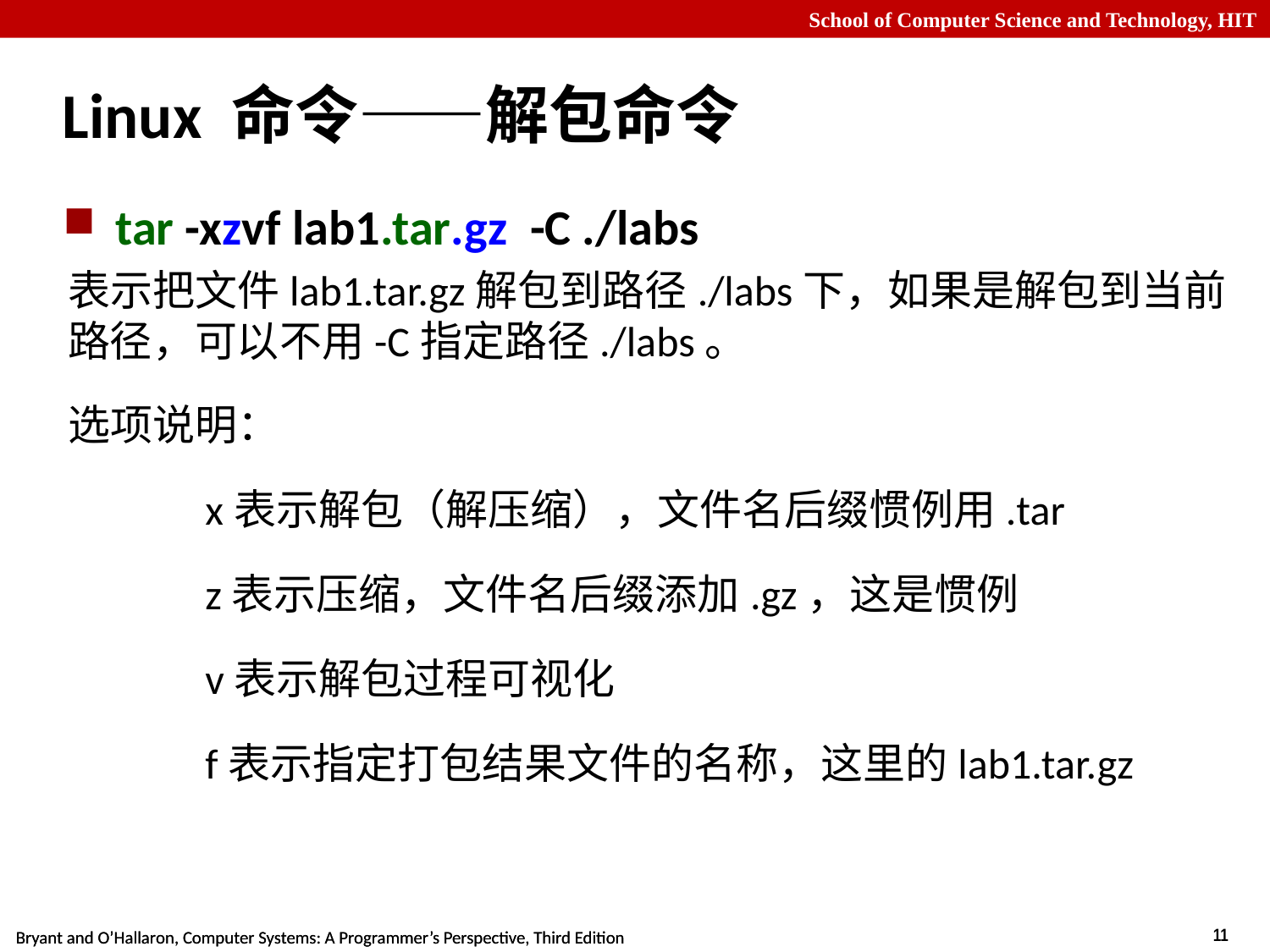

# Linux 命令——解包命令
tar -xzvf lab1.tar.gz  -C ./labs
表示把文件lab1.tar.gz解包到路径./labs下，如果是解包到当前路径，可以不用-C指定路径./labs。
选项说明：
x表示解包（解压缩），文件名后缀惯例用.tar
z表示压缩，文件名后缀添加.gz，这是惯例
v表示解包过程可视化
f表示指定打包结果文件的名称，这里的lab1.tar.gz